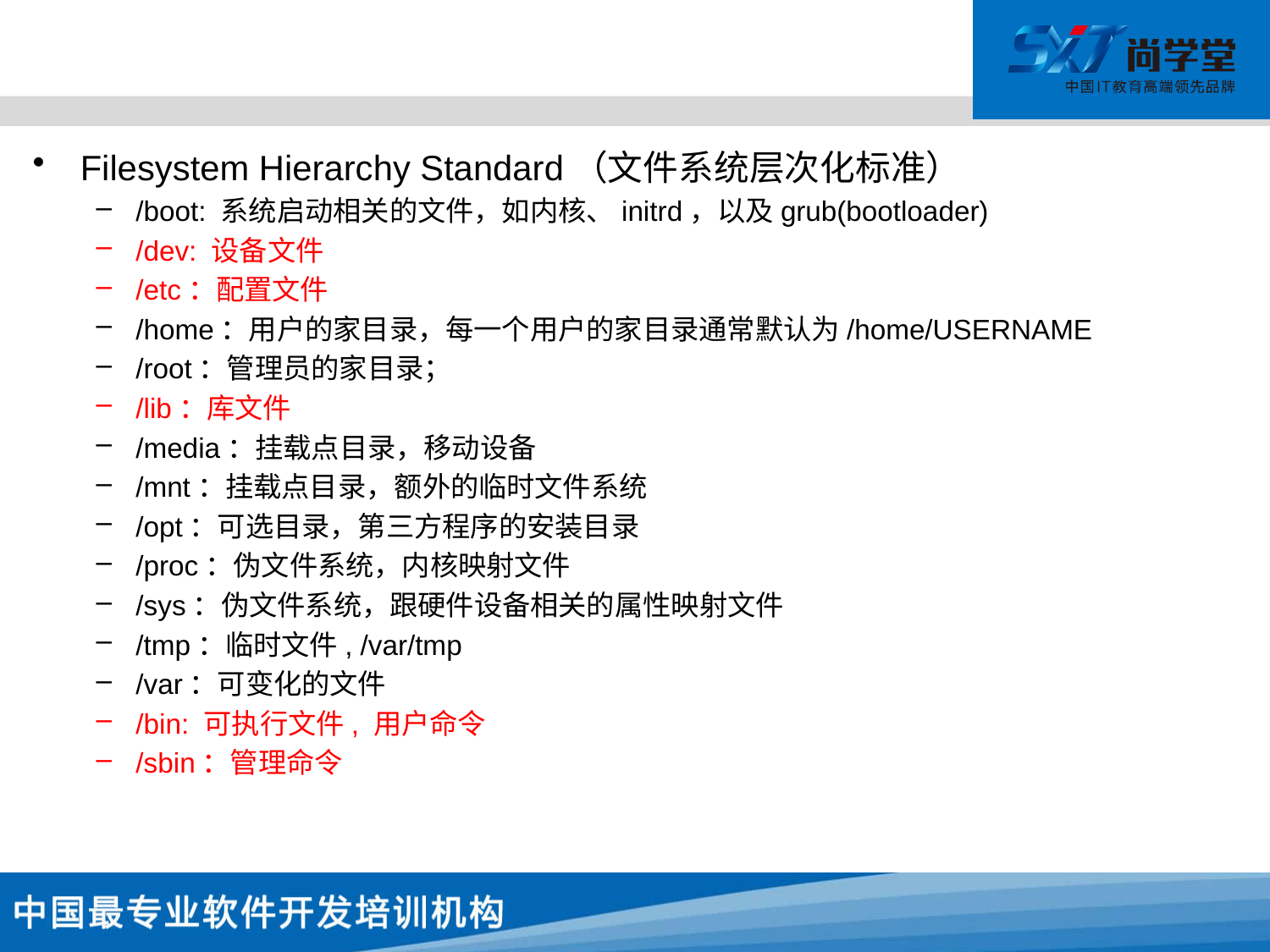

#
Filesystem Hierarchy Standard（文件系统层次化标准）
/boot: 系统启动相关的文件，如内核、initrd，以及grub(bootloader)
/dev: 设备文件
/etc：配置文件
/home：用户的家目录，每一个用户的家目录通常默认为/home/USERNAME
/root：管理员的家目录；
/lib：库文件
/media：挂载点目录，移动设备
/mnt：挂载点目录，额外的临时文件系统
/opt：可选目录，第三方程序的安装目录
/proc：伪文件系统，内核映射文件
/sys：伪文件系统，跟硬件设备相关的属性映射文件
/tmp：临时文件, /var/tmp
/var：可变化的文件
/bin: 可执行文件, 用户命令
/sbin：管理命令